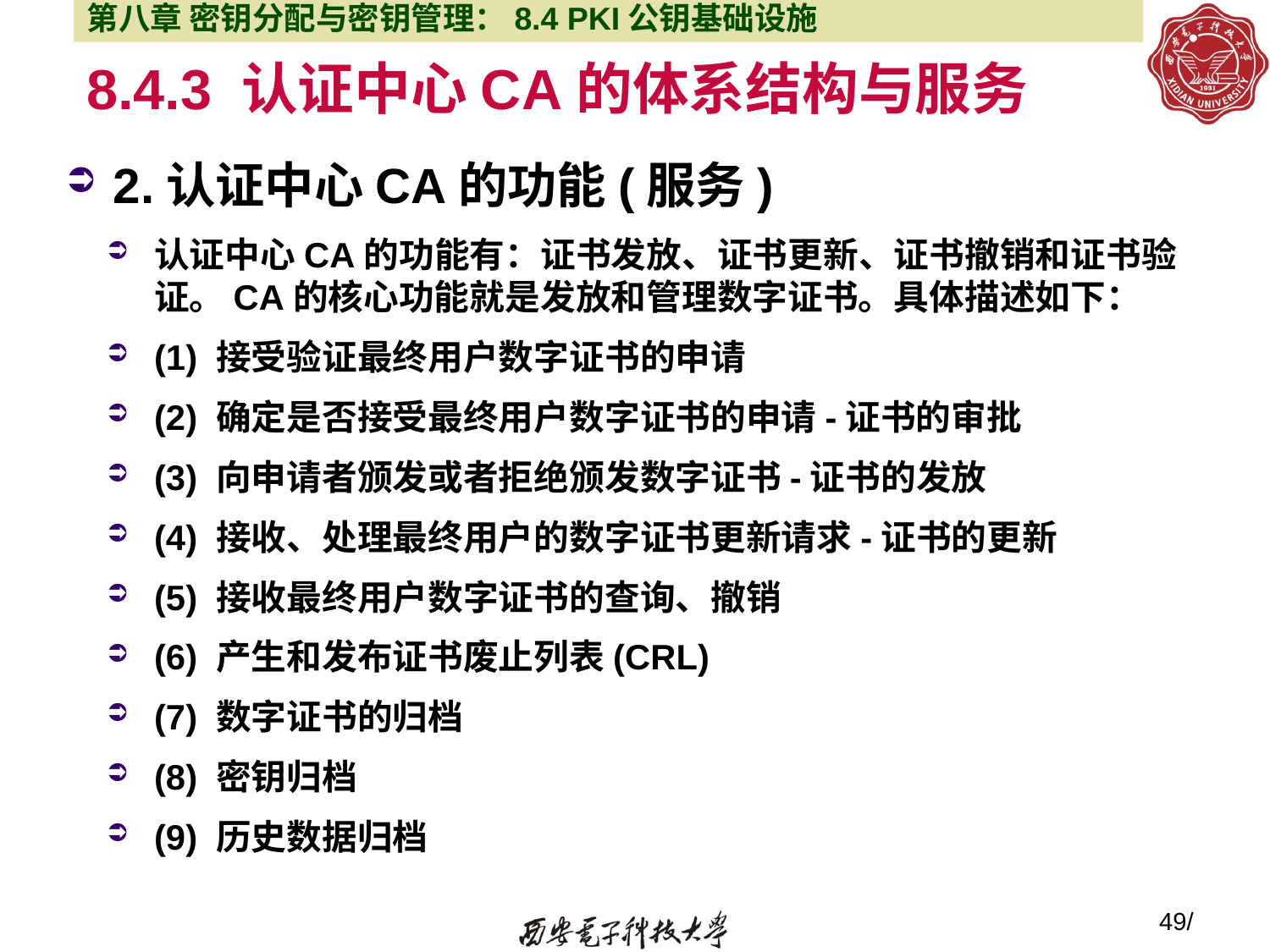

第八章 密钥分配与密钥管理：8.4 PKI公钥基础设施
# 8.4.3 认证中心CA的体系结构与服务
2.认证中心CA的功能(服务)
认证中心CA的功能有：证书发放、证书更新、证书撤销和证书验证。CA的核心功能就是发放和管理数字证书。具体描述如下：
(1) 接受验证最终用户数字证书的申请
(2) 确定是否接受最终用户数字证书的申请-证书的审批
(3) 向申请者颁发或者拒绝颁发数字证书-证书的发放
(4) 接收、处理最终用户的数字证书更新请求-证书的更新
(5) 接收最终用户数字证书的查询、撤销
(6) 产生和发布证书废止列表(CRL)
(7) 数字证书的归档
(8) 密钥归档
(9) 历史数据归档
49/